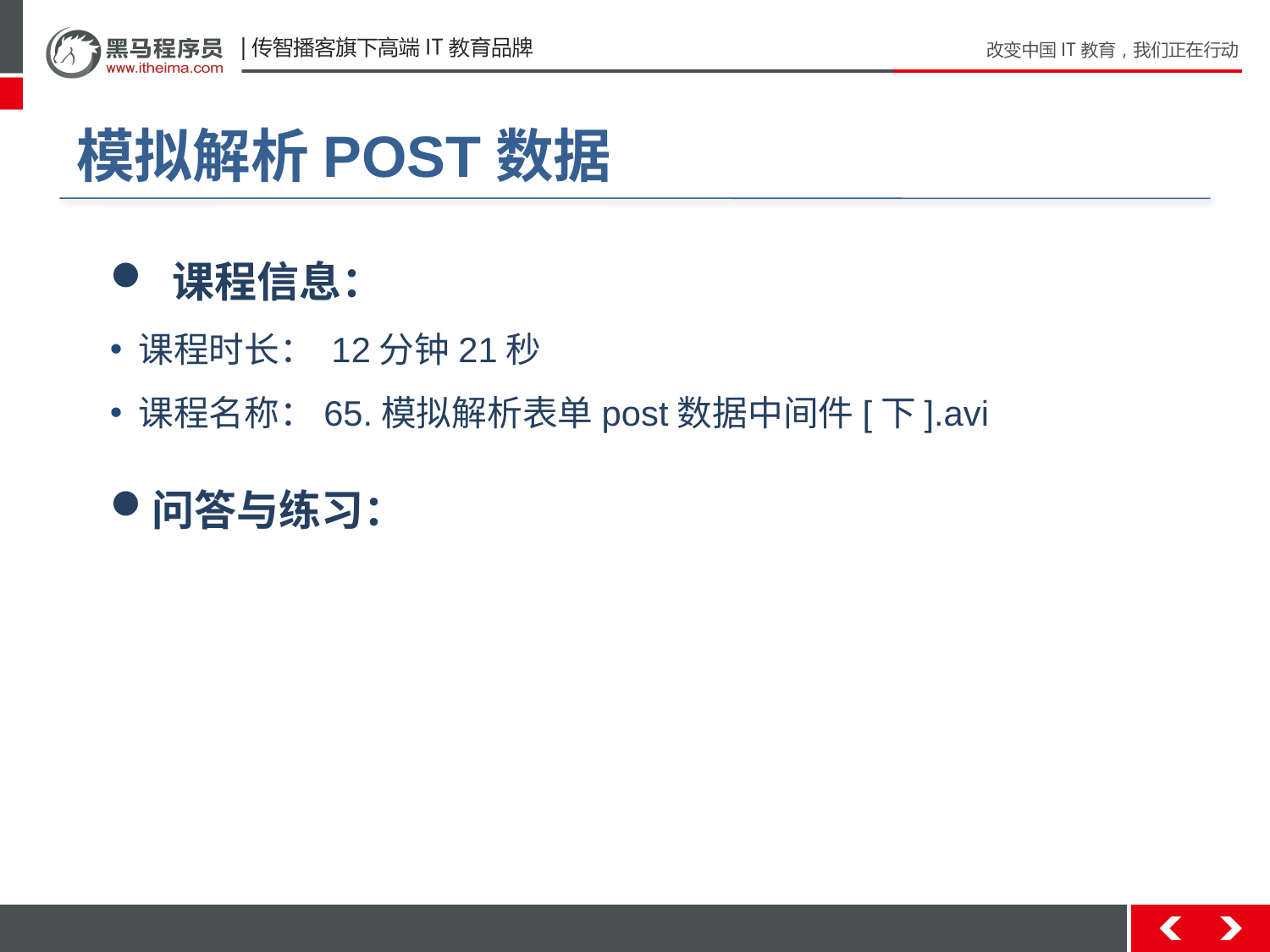

# 模拟解析POST数据
 课程信息：
 课程时长： 12分钟21秒
 课程名称：65.模拟解析表单post数据中间件[下].avi
问答与练习：